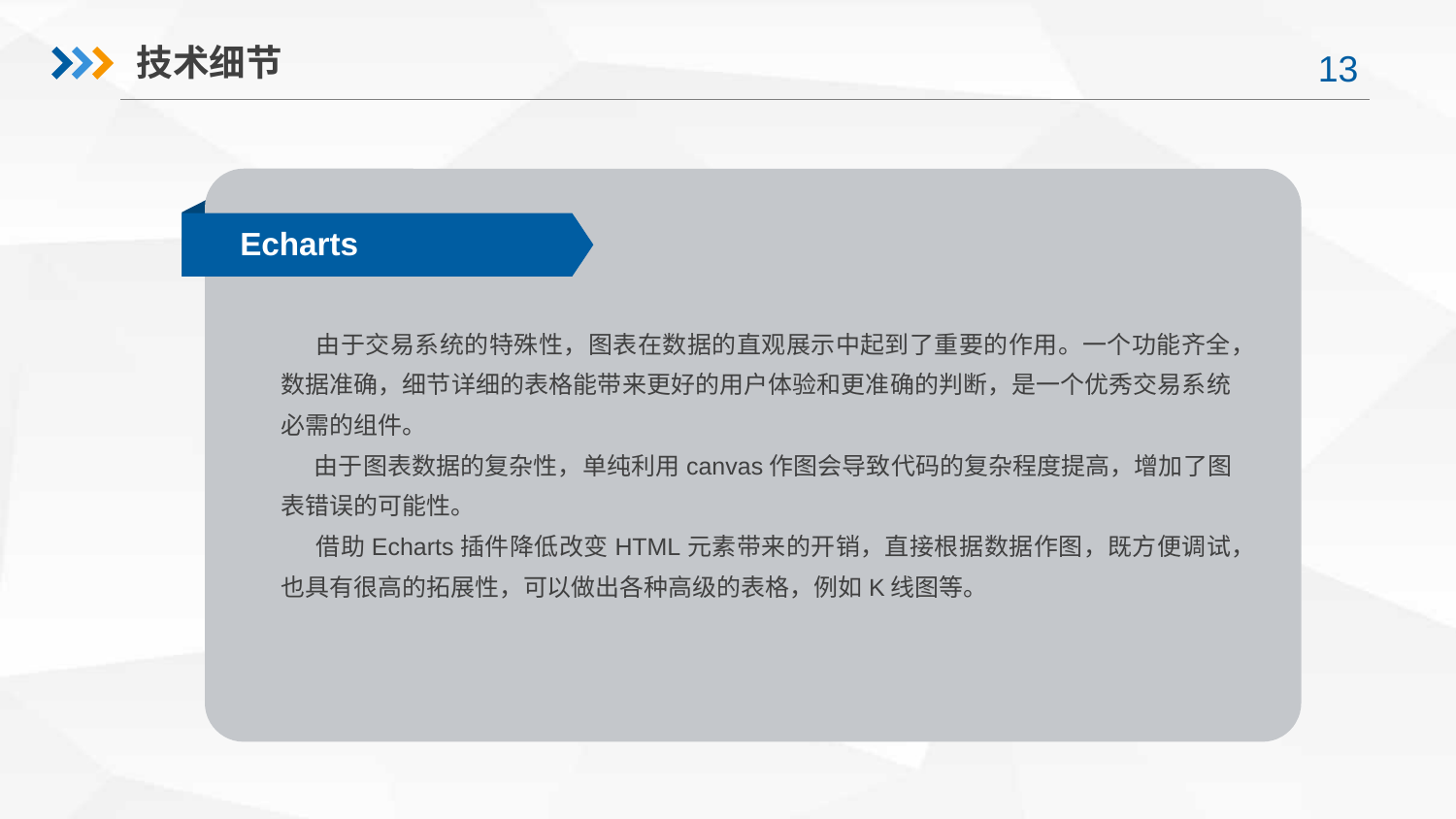

技术细节

Echarts
     由于交易系统的特殊性，图表在数据的直观展示中起到了重要的作用。一个功能齐全，数据准确，细节详细的表格能带来更好的用户体验和更准确的判断，是一个优秀交易系统必需的组件。
     由于图表数据的复杂性，单纯利用canvas作图会导致代码的复杂程度提高，增加了图表错误的可能性。
     借助Echarts插件降低改变HTML元素带来的开销，直接根据数据作图，既方便调试，也具有很高的拓展性，可以做出各种高级的表格，例如K线图等。